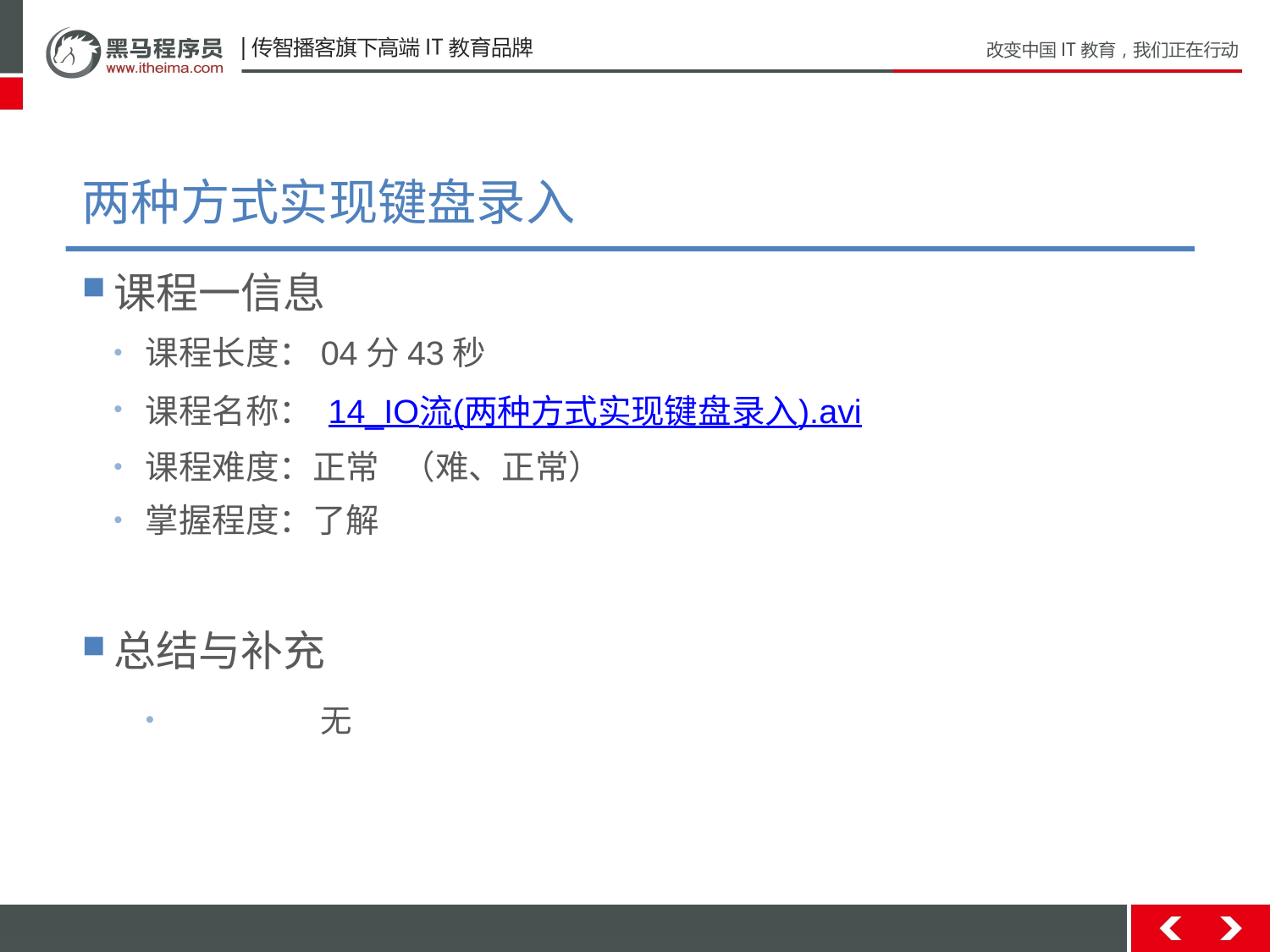

# 两种方式实现键盘录入
课程一信息
课程长度：04分43秒
课程名称： 14_IO流(两种方式实现键盘录入).avi
课程难度：正常   （难、正常）
掌握程度：了解

总结与补充
	无